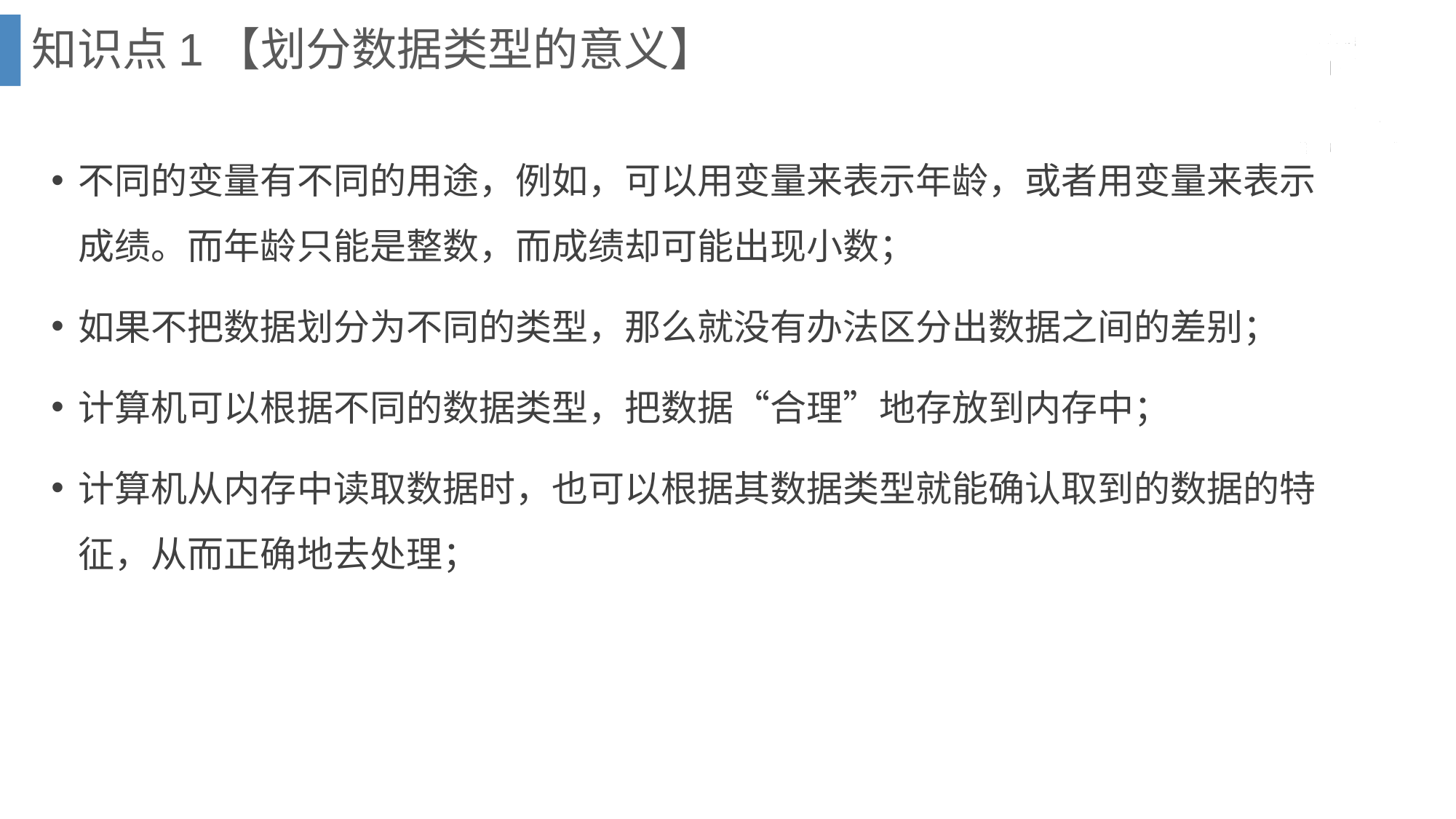

知识点1【划分数据类型的意义】
不同的变量有不同的用途，例如，可以用变量来表示年龄，或者用变量来表示成绩。而年龄只能是整数，而成绩却可能出现小数；
如果不把数据划分为不同的类型，那么就没有办法区分出数据之间的差别；
计算机可以根据不同的数据类型，把数据“合理”地存放到内存中；
计算机从内存中读取数据时，也可以根据其数据类型就能确认取到的数据的特征，从而正确地去处理；